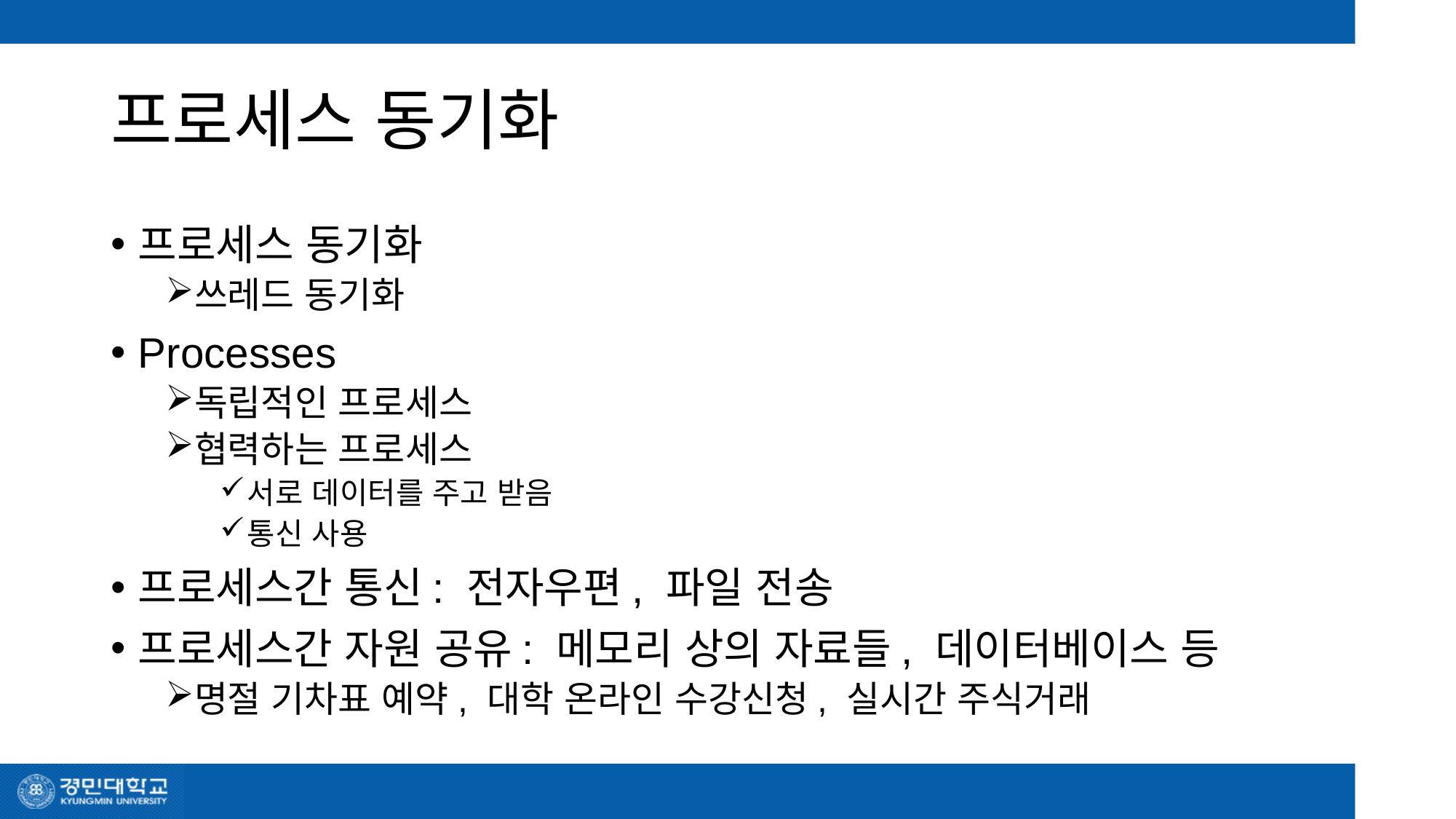

# 프로세스 동기화
프로세스 동기화
쓰레드 동기화
Processes
독립적인 프로세스
협력하는 프로세스
서로 데이터를 주고 받음
통신 사용
프로세스간 통신: 전자우편, 파일 전송
프로세스간 자원 공유: 메모리 상의 자료들, 데이터베이스 등
명절 기차표 예약, 대학 온라인 수강신청, 실시간 주식거래